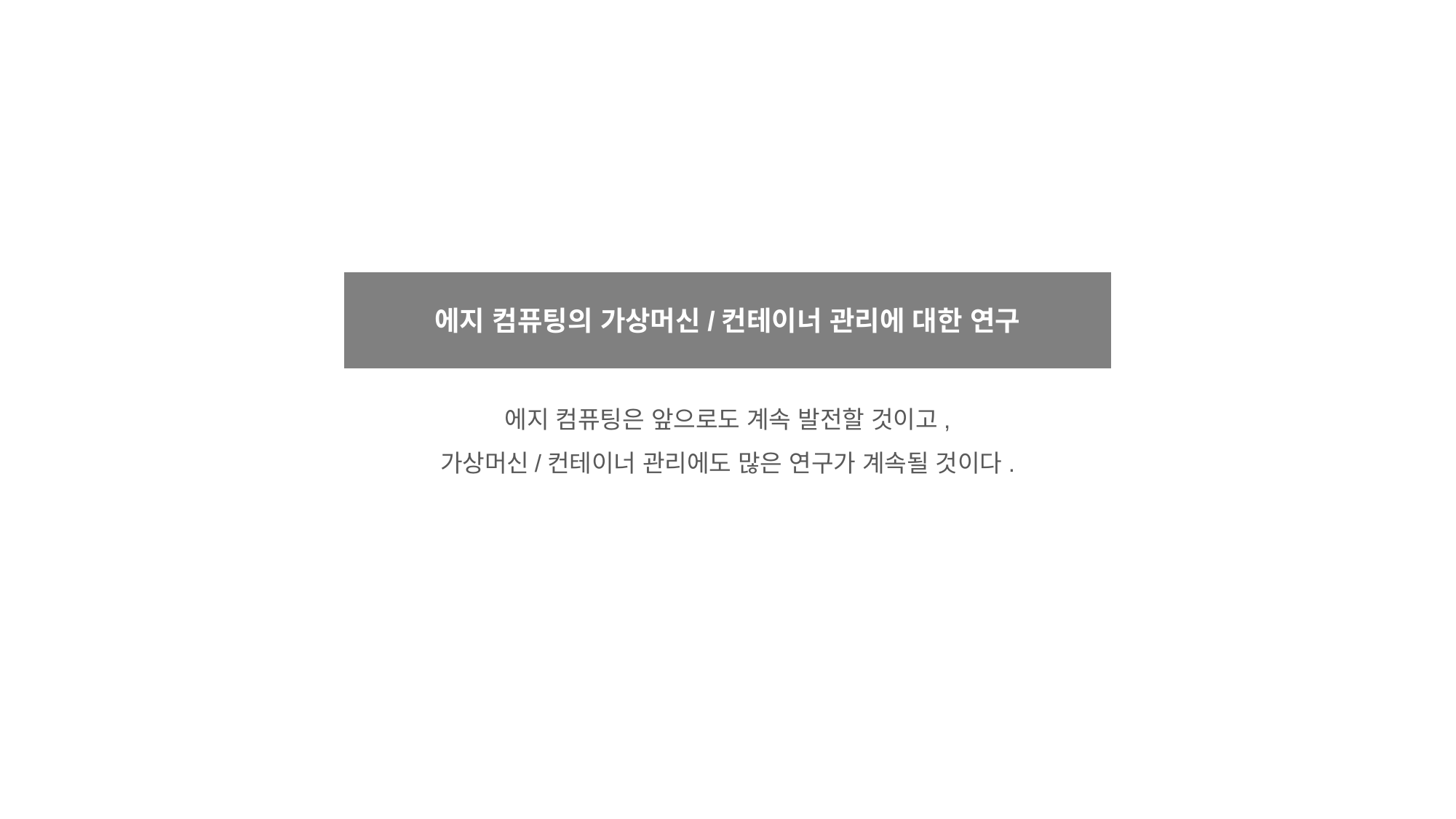

에지 컴퓨팅의 가상머신/컨테이너 관리에 대한 연구
에지 컴퓨팅은 앞으로도 계속 발전할 것이고,
가상머신/컨테이너 관리에도 많은 연구가 계속될 것이다.